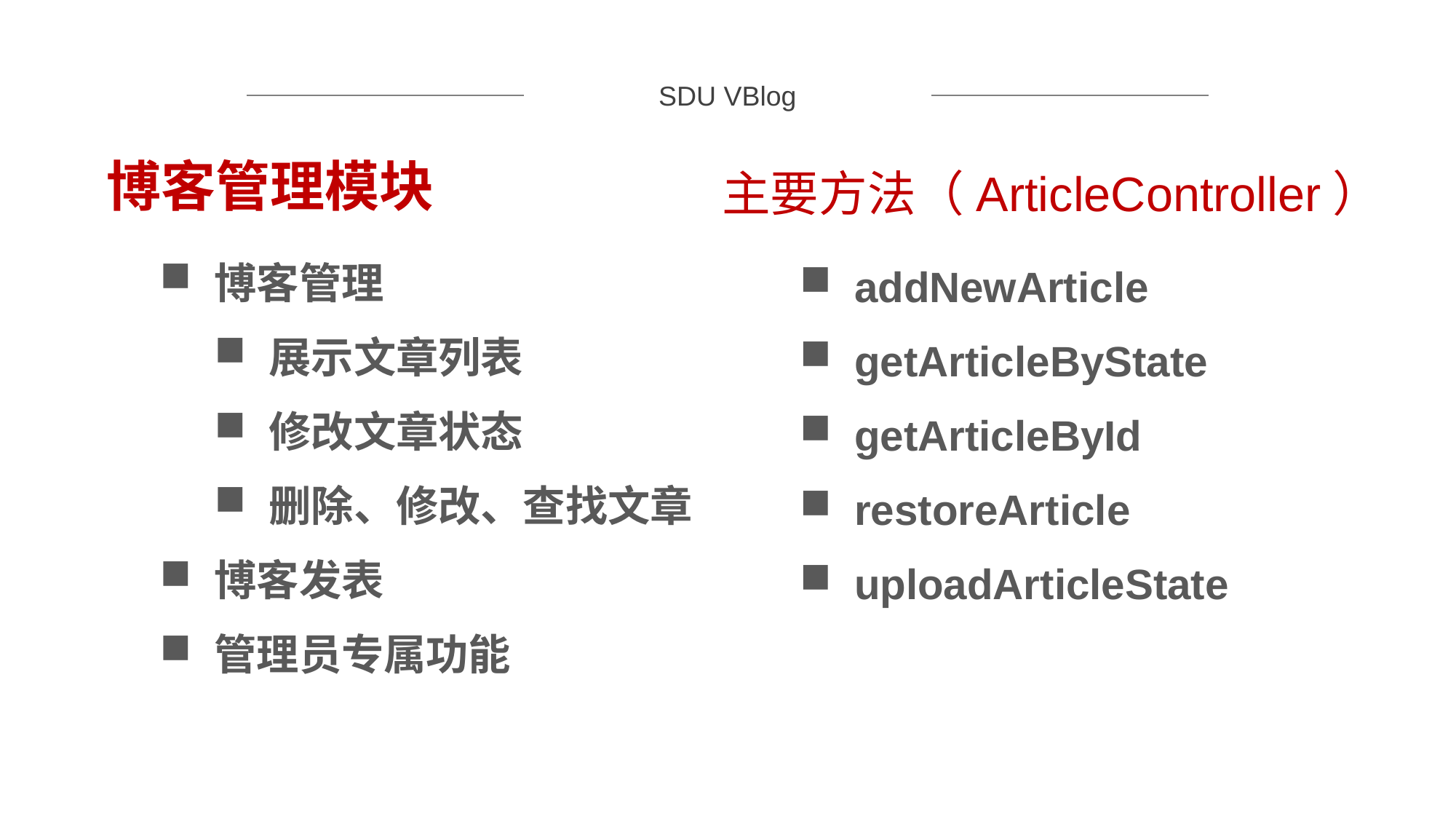

SDU VBlog
博客管理模块
主要方法（ArticleController）
博客管理
展示文章列表
修改文章状态
删除、修改、查找文章
博客发表
管理员专属功能
addNewArticle
getArticleByState
getArticleById
restoreArticle
uploadArticleState